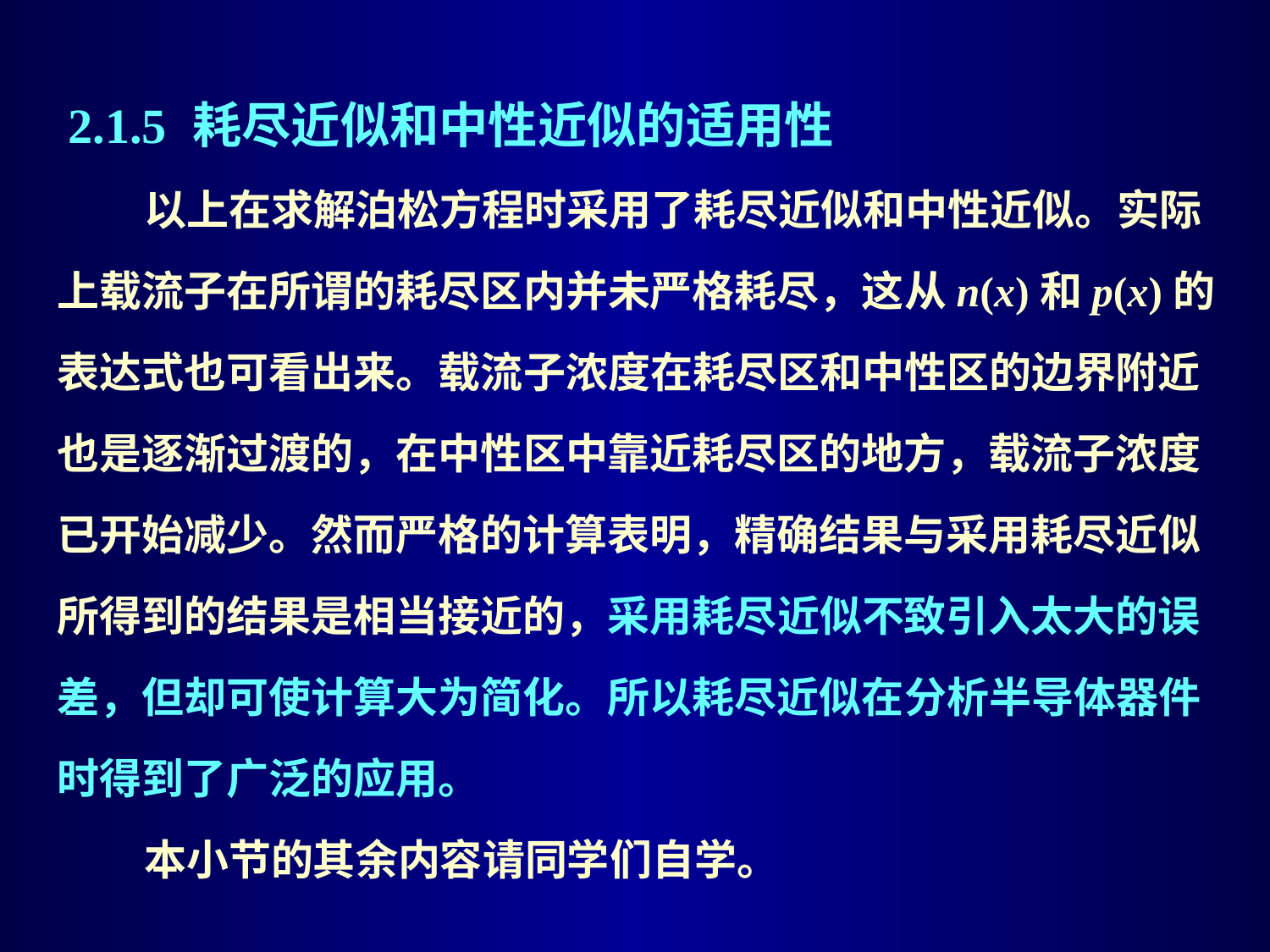

2.1.5 耗尽近似和中性近似的适用性
        以上在求解泊松方程时采用了耗尽近似和中性近似。实际上载流子在所谓的耗尽区内并未严格耗尽，这从 n(x) 和 p(x) 的表达式也可看出来。载流子浓度在耗尽区和中性区的边界附近也是逐渐过渡的，在中性区中靠近耗尽区的地方，载流子浓度已开始减少。然而严格的计算表明，精确结果与采用耗尽近似所得到的结果是相当接近的，采用耗尽近似不致引入太大的误差，但却可使计算大为简化。所以耗尽近似在分析半导体器件时得到了广泛的应用。
        本小节的其余内容请同学们自学。